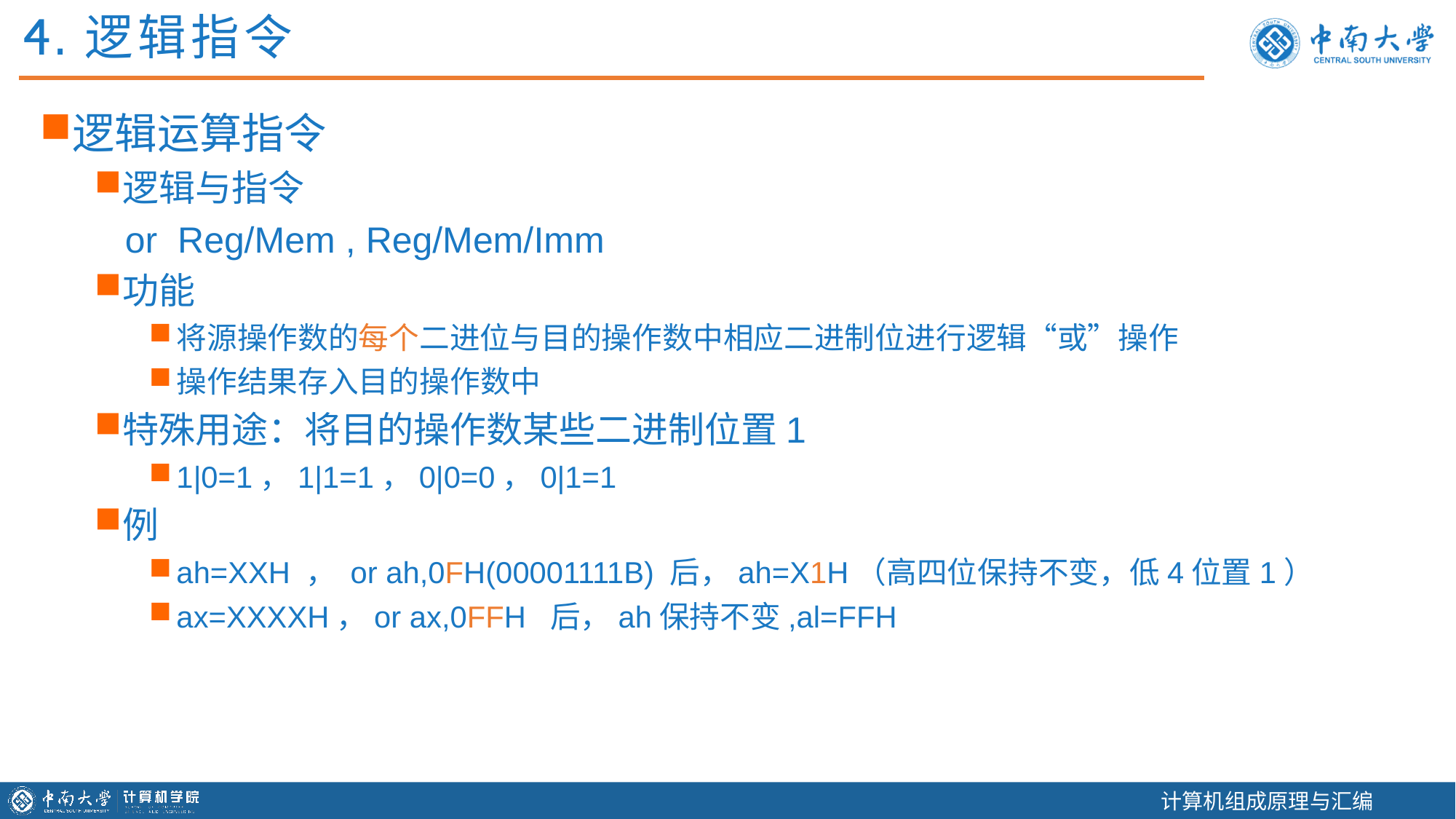

4.逻辑指令
逻辑运算指令
逻辑与指令
   or  Reg/Mem , Reg/Mem/Imm
功能
将源操作数的每个二进位与目的操作数中相应二进制位进行逻辑“或”操作
操作结果存入目的操作数中
特殊用途：将目的操作数某些二进制位置1
1|0=1，1|1=1，0|0=0，0|1=1
例
ah=XXH ， or ah,0FH(00001111B) 后，ah=X1H（高四位保持不变，低4位置1）
ax=XXXXH，or ax,0FFH  后，ah保持不变,al=FFH
36